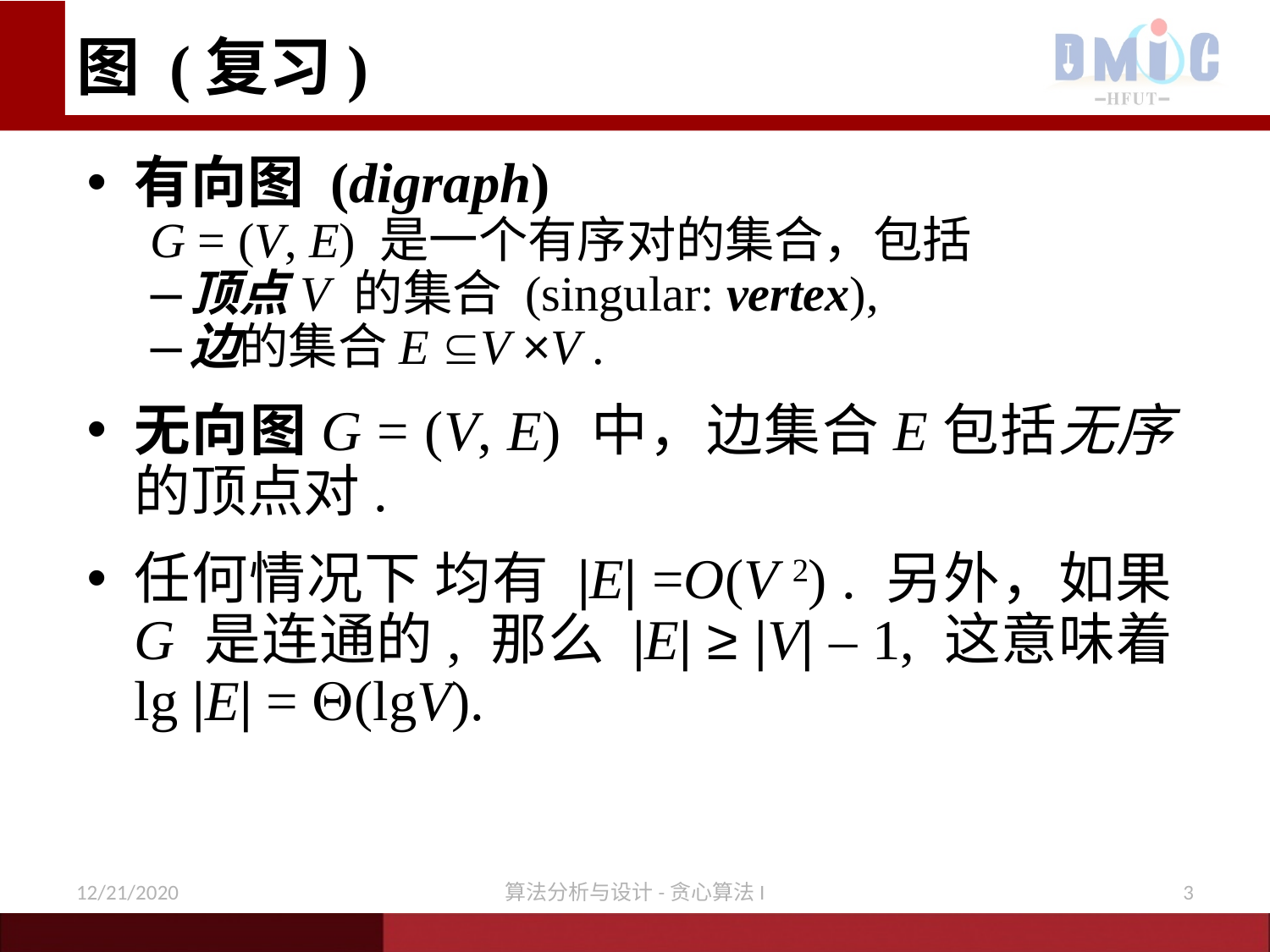

# 图 (复习)
有向图 (digraph)
G = (V, E) 是一个有序对的集合，包括
顶点V 的集合 (singular: vertex),
边的集合E ⊆V ×V .

无向图G = (V, E) 中，边集合E包括无序 的顶点对.

任何情况下 均有 |E| =O(V 2) . 另外，如果 G 是连通的, 那么 |E| ≥ |V| – 1, 这意味着 lg |E| = Θ(lgV).

12/21/2020
算法分析与设计-贪心算法I
3